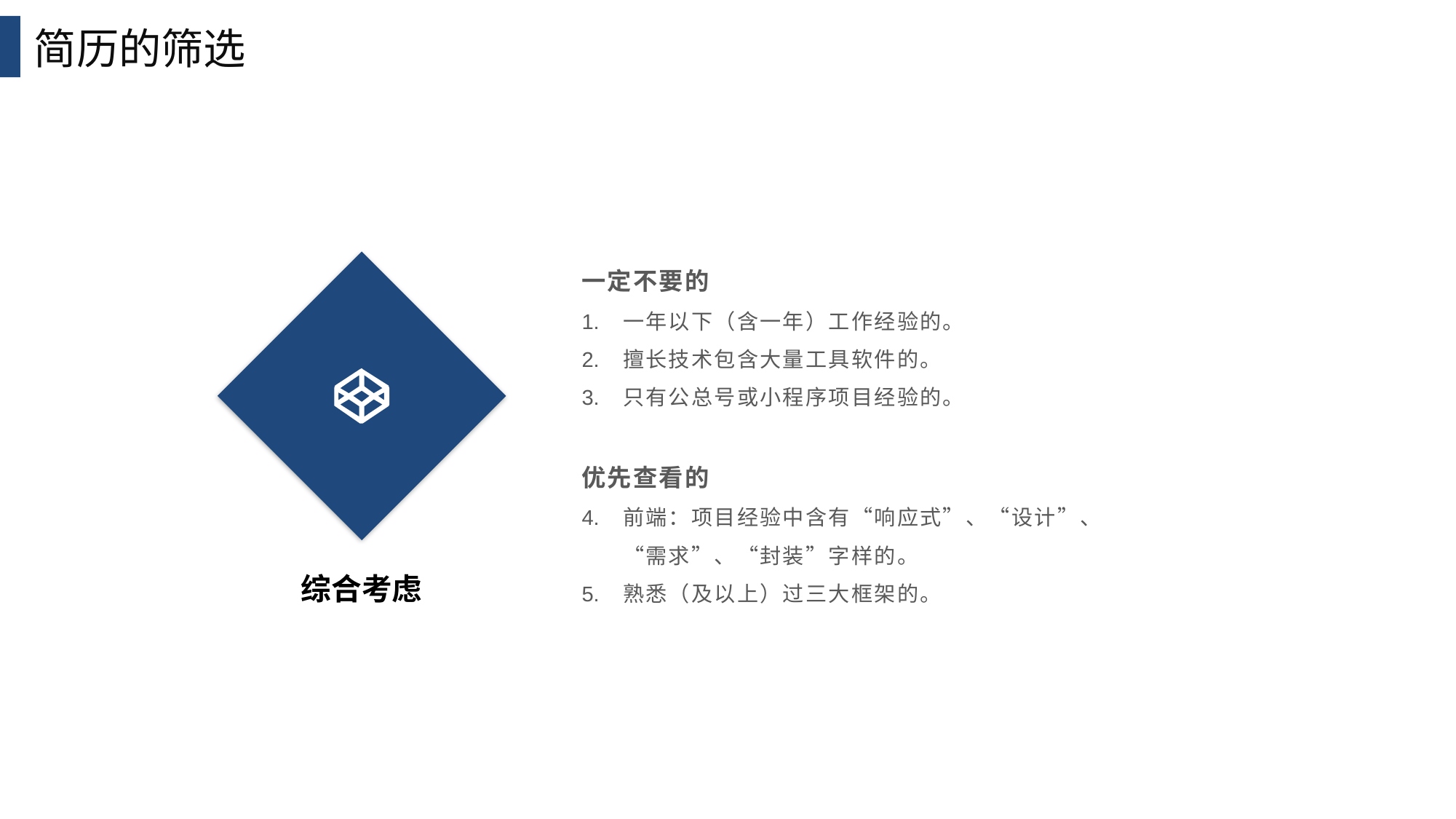

简历的筛选

一定不要的
一年以下（含一年）工作经验的。
擅长技术包含大量工具软件的。
只有公总号或小程序项目经验的。

优先查看的
前端：项目经验中含有“响应式”、“设计”、“需求”、“封装”字样的。
熟悉（及以上）过三大框架的。

综合考虑